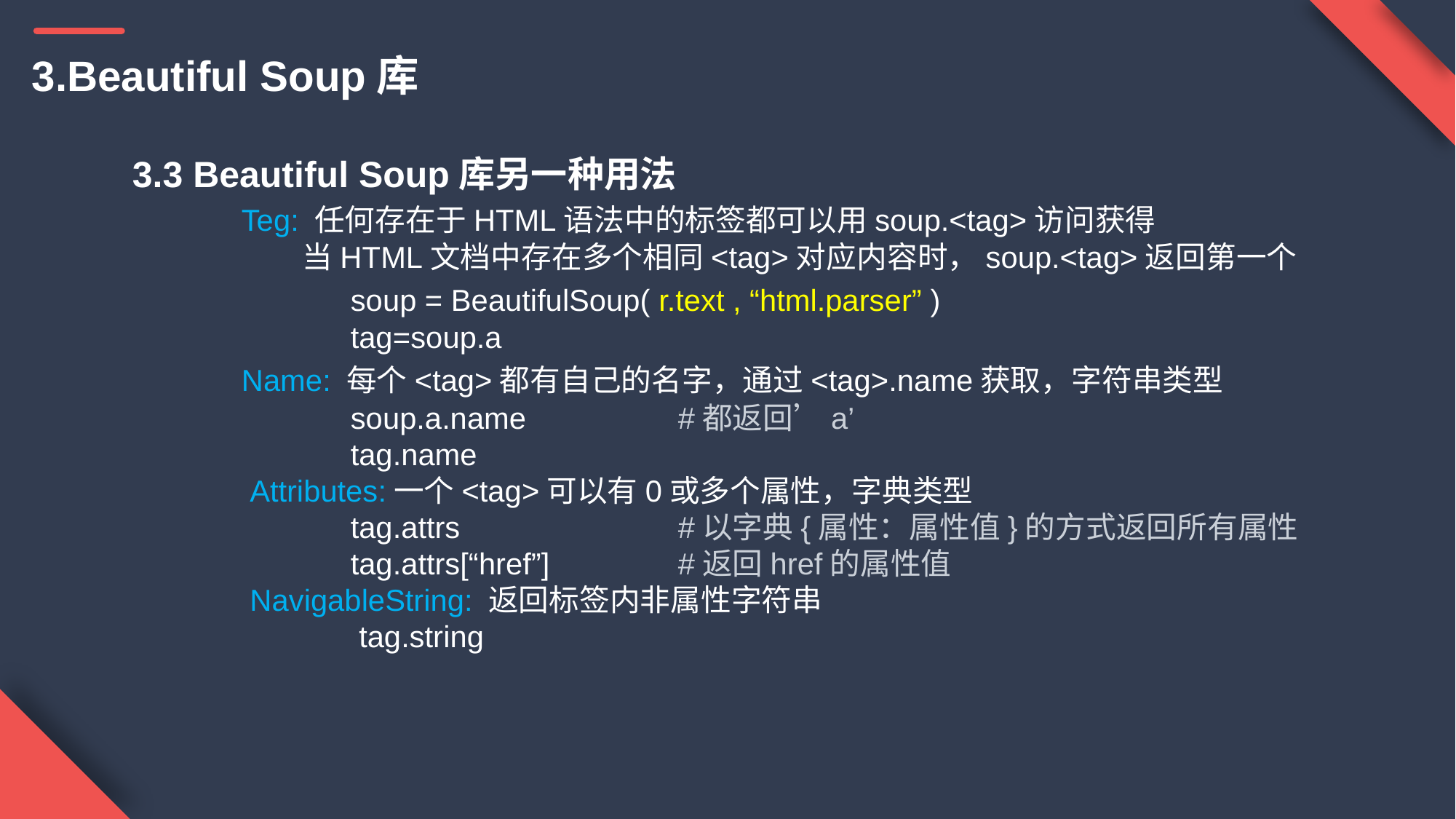

3.Beautiful Soup库
3.3 Beautiful Soup库另一种用法
	Teg: 任何存在于HTML语法中的标签都可以用soup.<tag>访问获得
	        当HTML文档中存在多个相同<tag>对应内容时，soup.<tag>返回第一个		soup = BeautifulSoup( r.text , “html.parser” )
		tag=soup.a
	Name: 每个<tag>都有自己的名字，通过<tag>.name获取，字符串类型
		soup.a.name		#都返回’a’
		tag.name
	 Attributes:一个<tag>可以有0或多个属性，字典类型
		tag.attrs		#以字典{属性：属性值}的方式返回所有属性
		tag.attrs[“href”]		#返回href的属性值
	 NavigableString: 返回标签内非属性字符串
		 tag.string